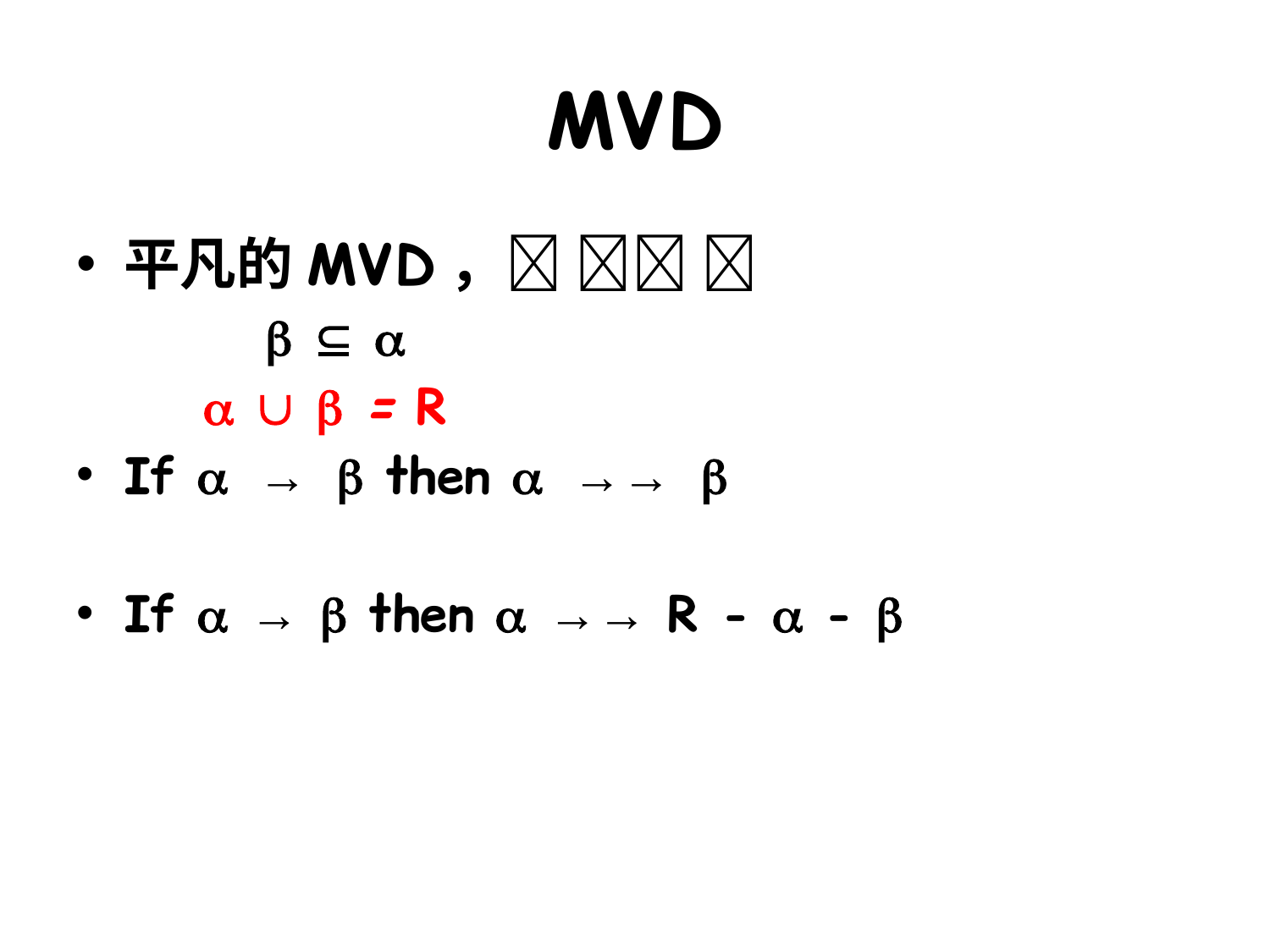

# MVD
平凡的MVD，α →→ β
	β ⊆ α
	α ∪ β = R
If α → β then α →→ β

If α → β then α →→ R - α - β